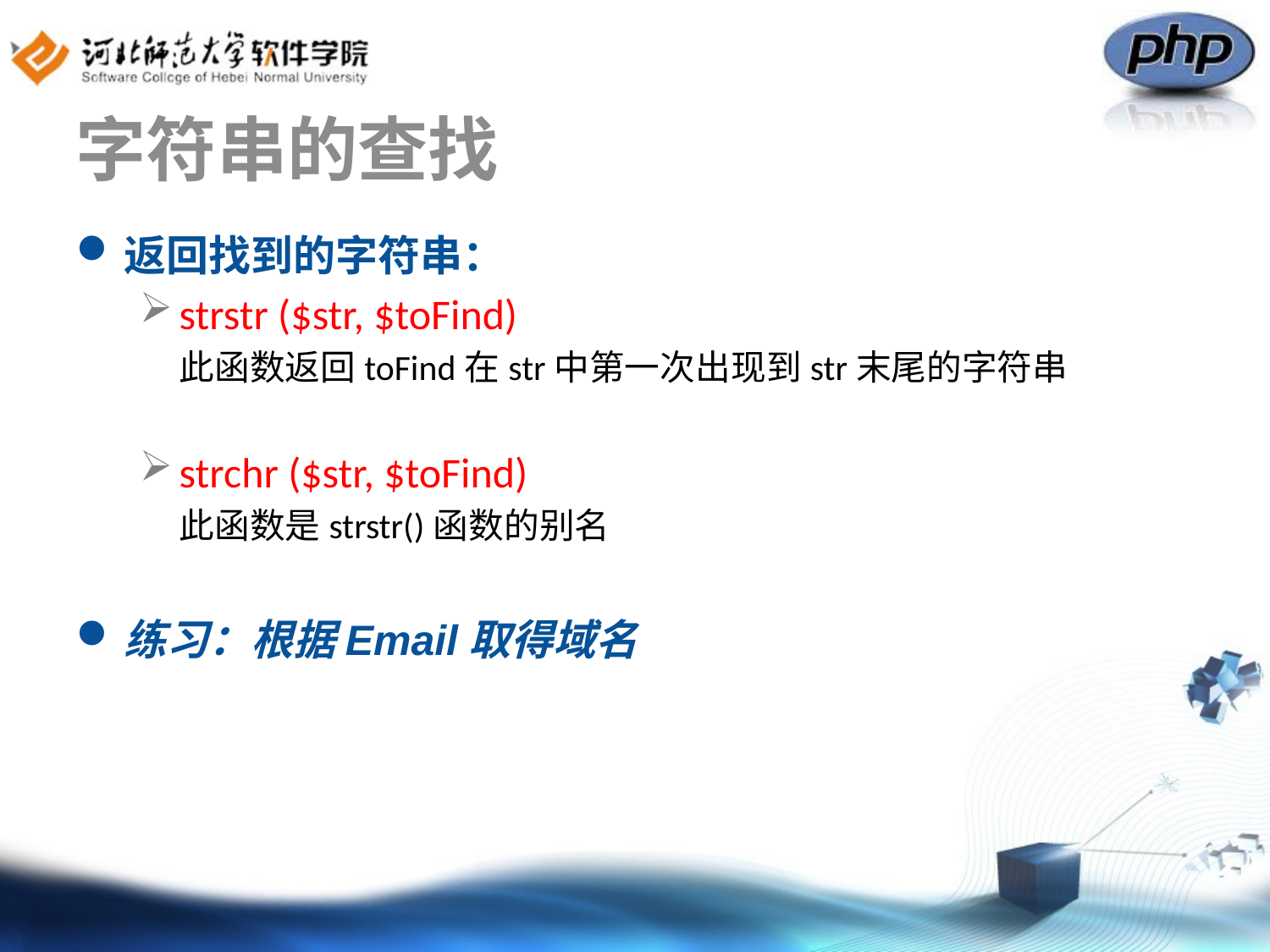

# 字符串的查找
返回找到的字符串：
strstr ($str, $toFind)
	此函数返回toFind在str中第一次出现到str末尾的字符串

strchr ($str, $toFind)
	此函数是strstr()函数的别名

练习：根据Email取得域名